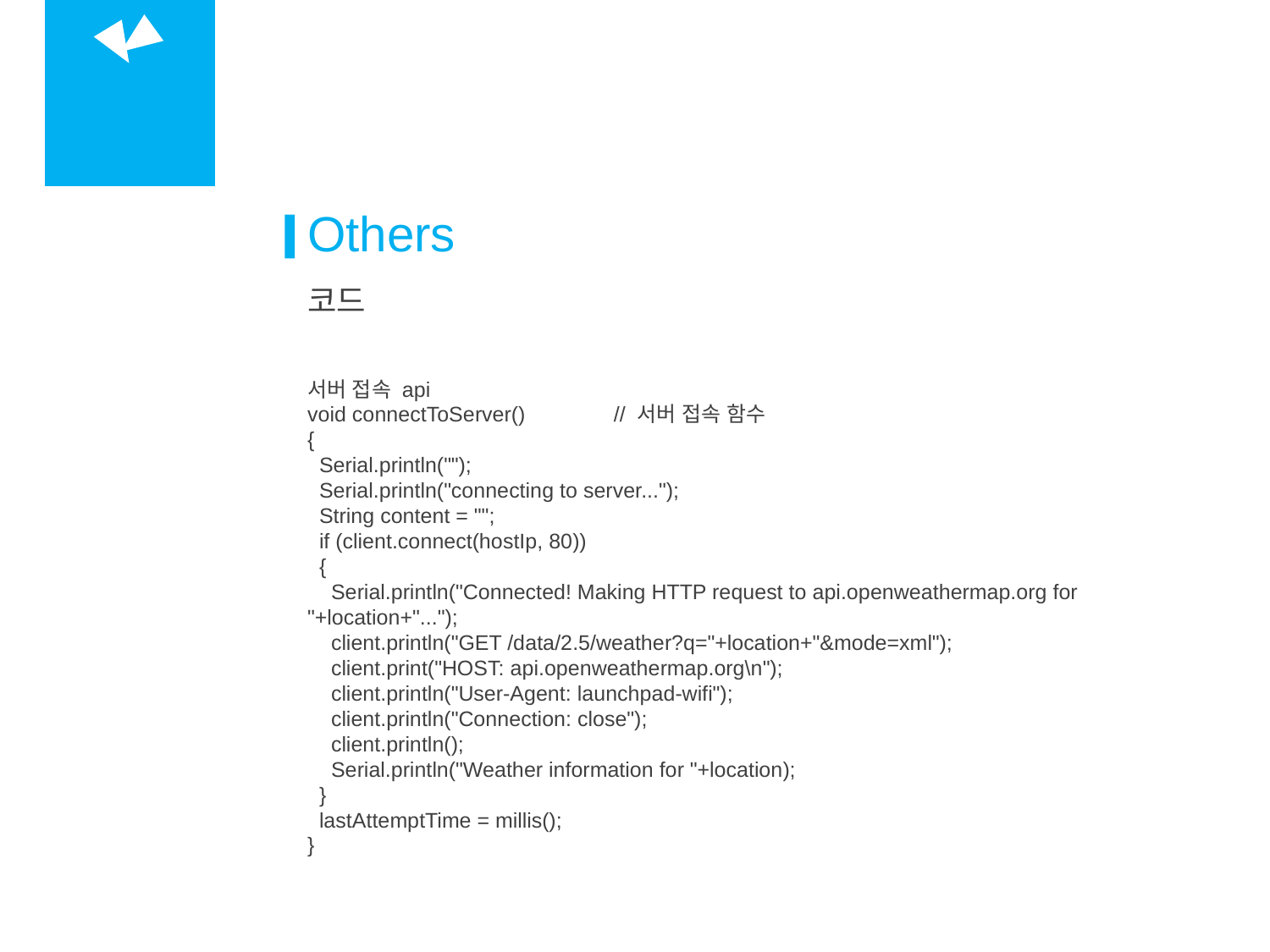

01
웨더 큐브
Others
코드

서버 접속 api
void connectToServer()               // 서버 접속 함수
{
  Serial.println("");
  Serial.println("connecting to server...");
  String content = "";
  if (client.connect(hostIp, 80))
  {
    Serial.println("Connected! Making HTTP request to api.openweathermap.org for "+location+"...");
    client.println("GET /data/2.5/weather?q="+location+"&mode=xml");
    client.print("HOST: api.openweathermap.org\n");
    client.println("User-Agent: launchpad-wifi");
    client.println("Connection: close");
    client.println();
    Serial.println("Weather information for "+location);
  }
  lastAttemptTime = millis();
}